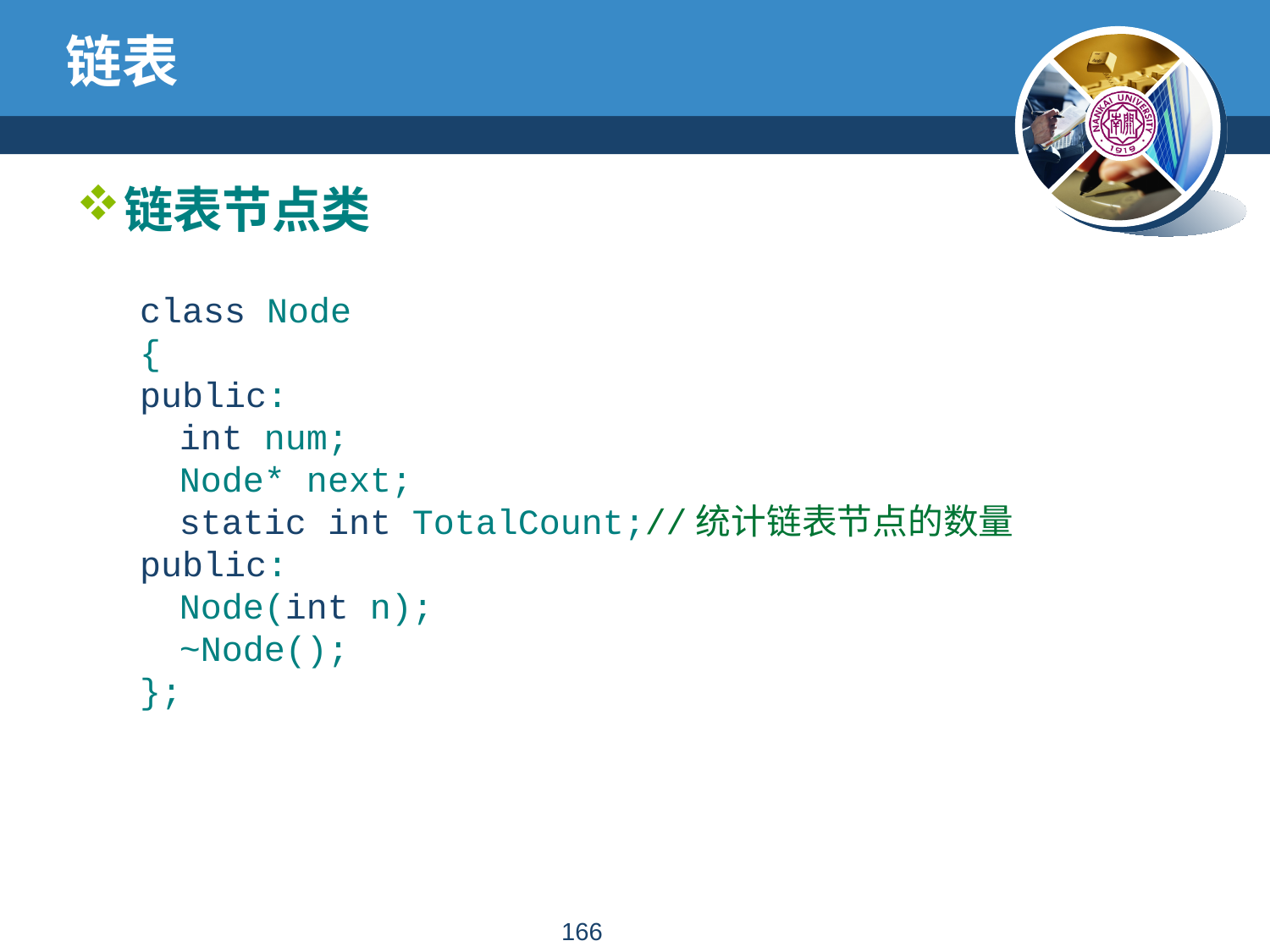

# 链表
链表节点类

class Node
{
public:
	int num;
	Node* next;
	static int TotalCount;//统计链表节点的数量
public:
	Node(int n);
	~Node();
};

166